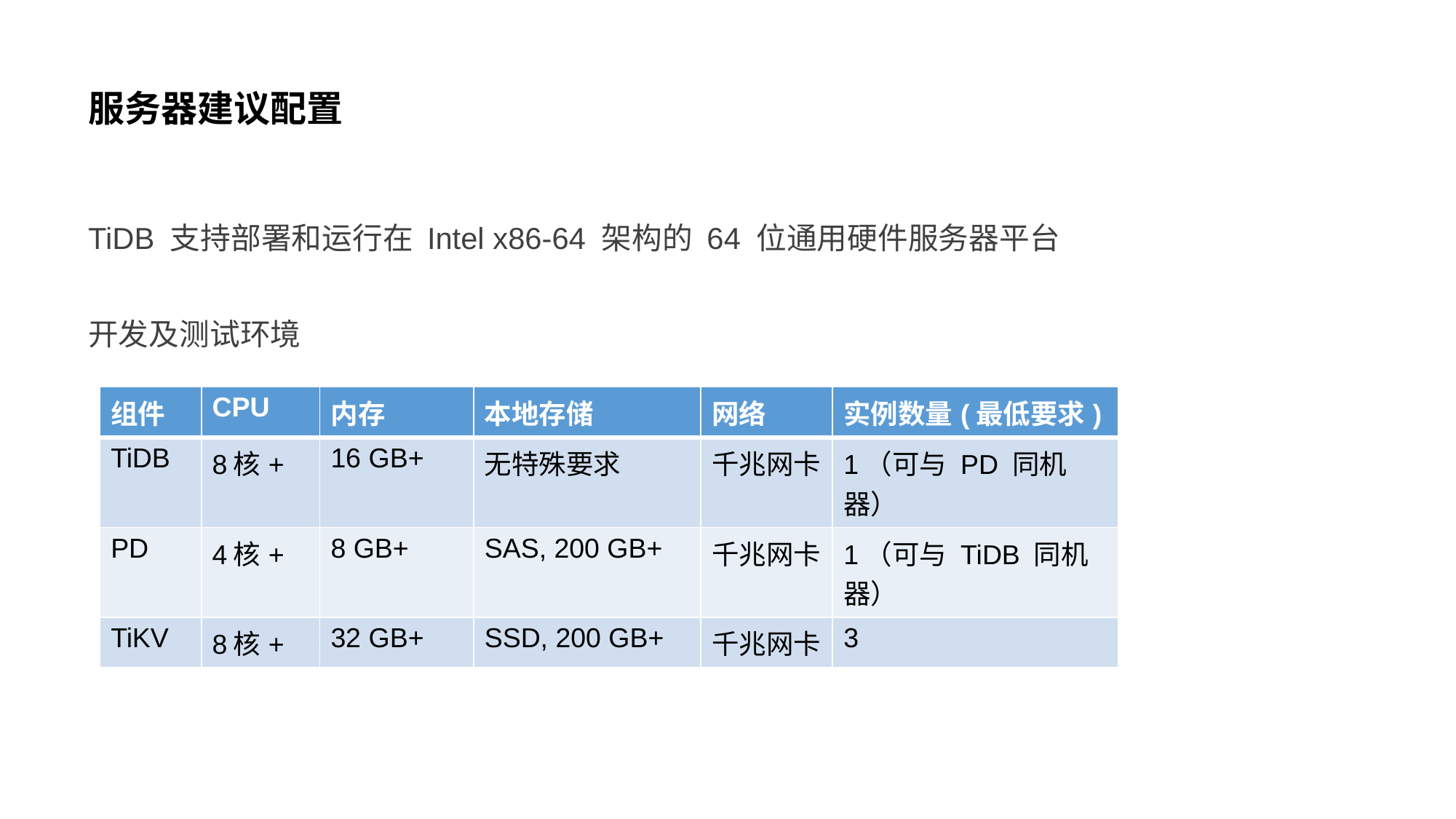

# 服务器建议配置
TiDB 支持部署和运行在 Intel x86-64 架构的 64 位通用硬件服务器平台

开发及测试环境

| 组件 | CPU | 内存 | 本地存储 | 网络 | 实例数量(最低要求) |
| --- | --- | --- | --- | --- | --- |
| TiDB | 8核+ | 16 GB+ | 无特殊要求 | 千兆网卡 | 1（可与 PD 同机器） |
| PD | 4核+ | 8 GB+ | SAS, 200 GB+ | 千兆网卡 | 1（可与 TiDB 同机器） |
| TiKV | 8核+ | 32 GB+ | SSD, 200 GB+ | 千兆网卡 | 3 |